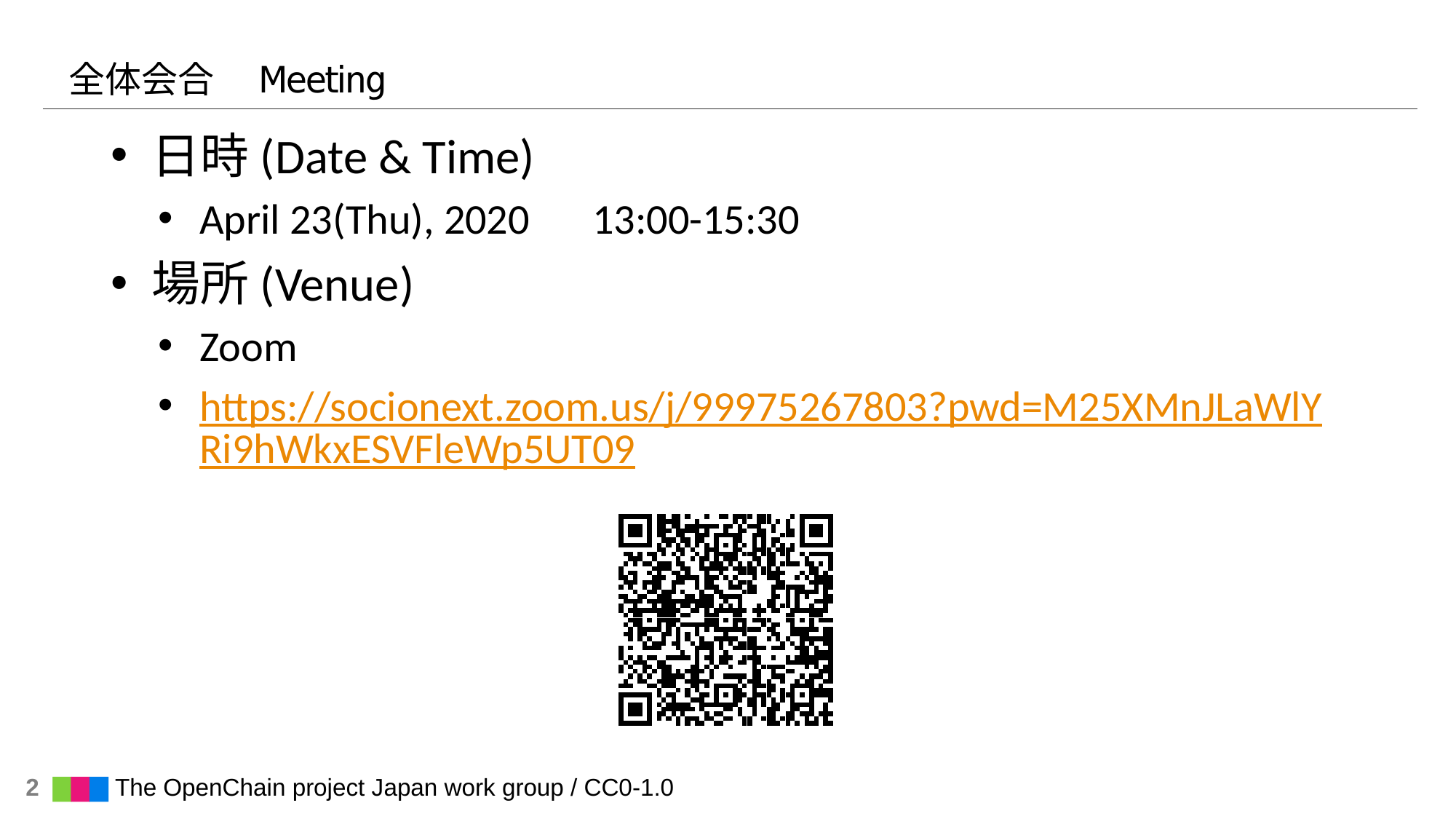

# 全体会合　Meeting
日時(Date & Time)
April 23(Thu), 2020　13:00-15:30
場所(Venue)
Zoom
https://socionext.zoom.us/j/99975267803?pwd=M25XMnJLaWlYRi9hWkxESVFleWp5UT09